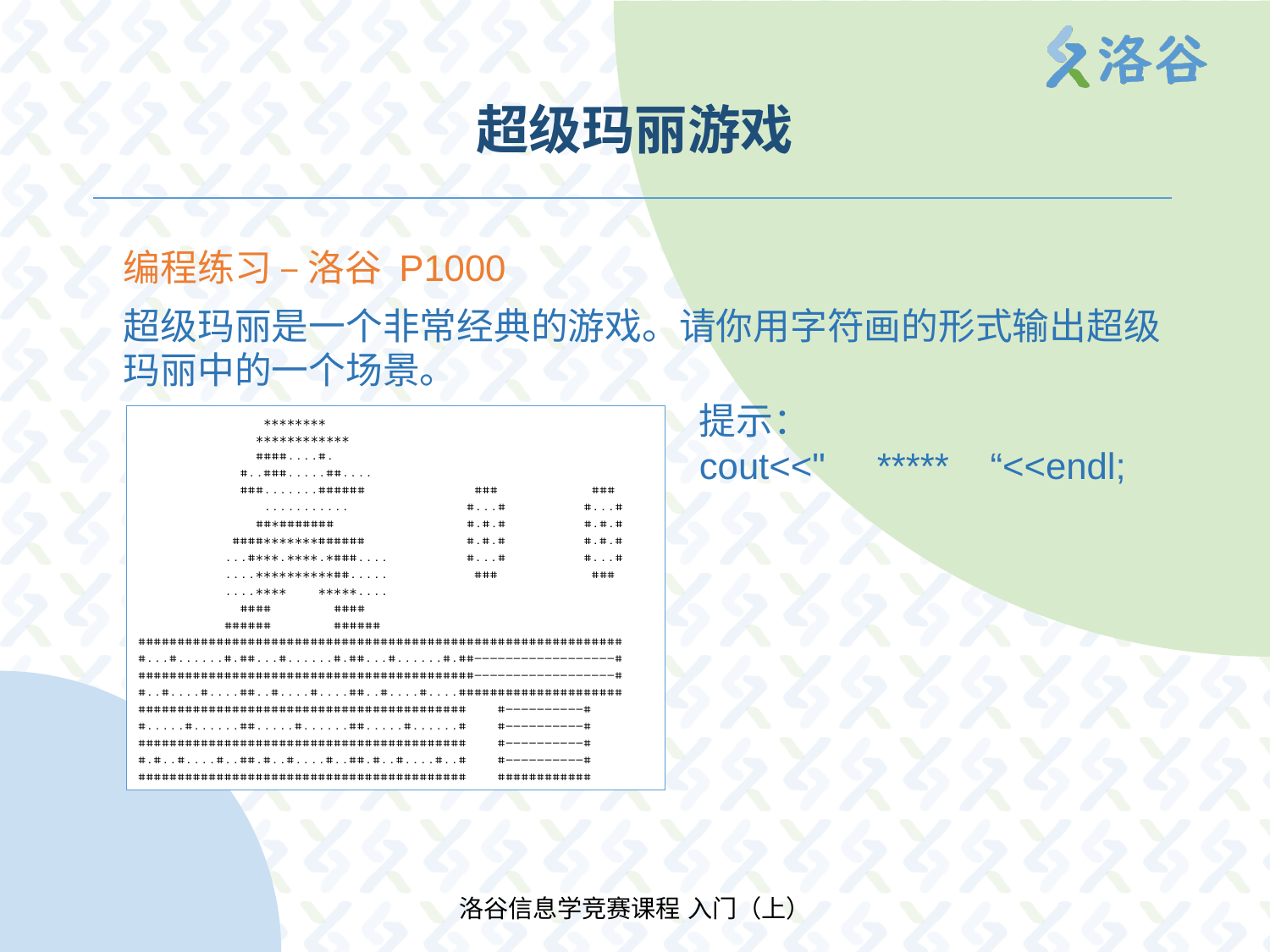

# 超级玛丽游戏
编程练习 – 洛谷 P1000
超级玛丽是一个非常经典的游戏。请你用字符画的形式输出超级玛丽中的一个场景。
提示：
cout<<"     *****    “<<endl;
                ********
               ************
               ####....#.
             #..###.....##....
             ###.......######              ###            ###
                ...........               #...#          #...#
               ##*#######                 #.#.#          #.#.#
            ####*******######             #.#.#          #.#.#
           ...#***.****.*###....          #...#          #...#
           ....**********##.....           ###            ###
           ....****    *****....
             ####        ####
           ######        ######
##############################################################
#...#......#.##...#......#.##...#......#.##------------------#
###########################################------------------#
#..#....#....##..#....#....##..#....#....#####################
##########################################    #----------#
#.....#......##.....#......##.....#......#    #----------#
##########################################    #----------#
#.#..#....#..##.#..#....#..##.#..#....#..#    #----------#
##########################################    ############
洛谷信息学竞赛课程 入门（上）